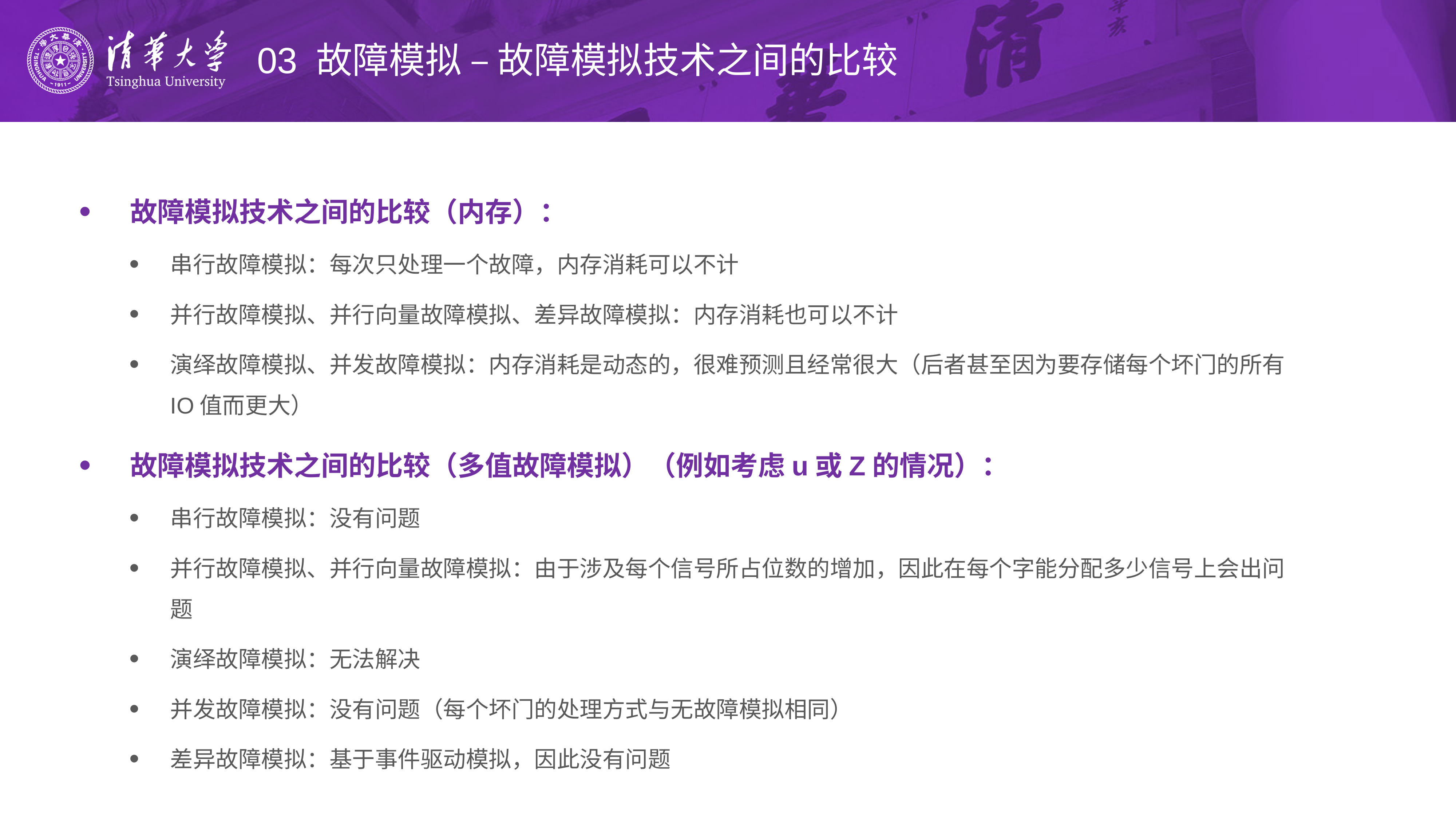

# 03 故障模拟 – 故障模拟技术之间的比较
故障模拟技术之间的比较（内存）：
串行故障模拟：每次只处理一个故障，内存消耗可以不计
并行故障模拟、并行向量故障模拟、差异故障模拟：内存消耗也可以不计
演绎故障模拟、并发故障模拟：内存消耗是动态的，很难预测且经常很大（后者甚至因为要存储每个坏门的所有IO值而更大）
故障模拟技术之间的比较（多值故障模拟）（例如考虑u或Z的情况）：
串行故障模拟：没有问题
并行故障模拟、并行向量故障模拟：由于涉及每个信号所占位数的增加，因此在每个字能分配多少信号上会出问题
演绎故障模拟：无法解决
并发故障模拟：没有问题（每个坏门的处理方式与无故障模拟相同）
差异故障模拟：基于事件驱动模拟，因此没有问题